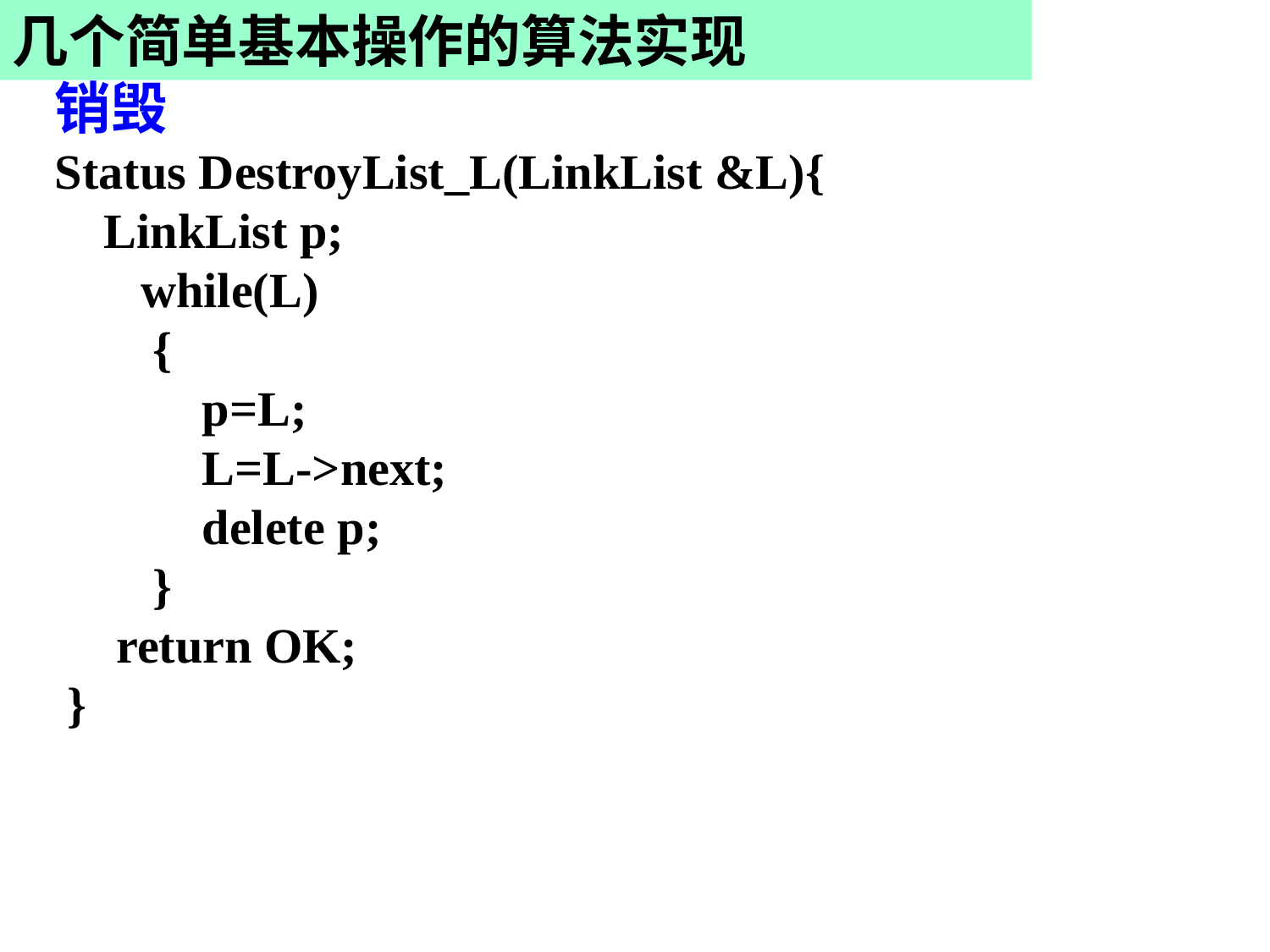

几个简单基本操作的算法实现
销毁
Status DestroyList_L(LinkList &L){
    LinkList p;
       while(L)
        {
            p=L;
            L=L->next;
            delete p;
        }
     return OK;
 }